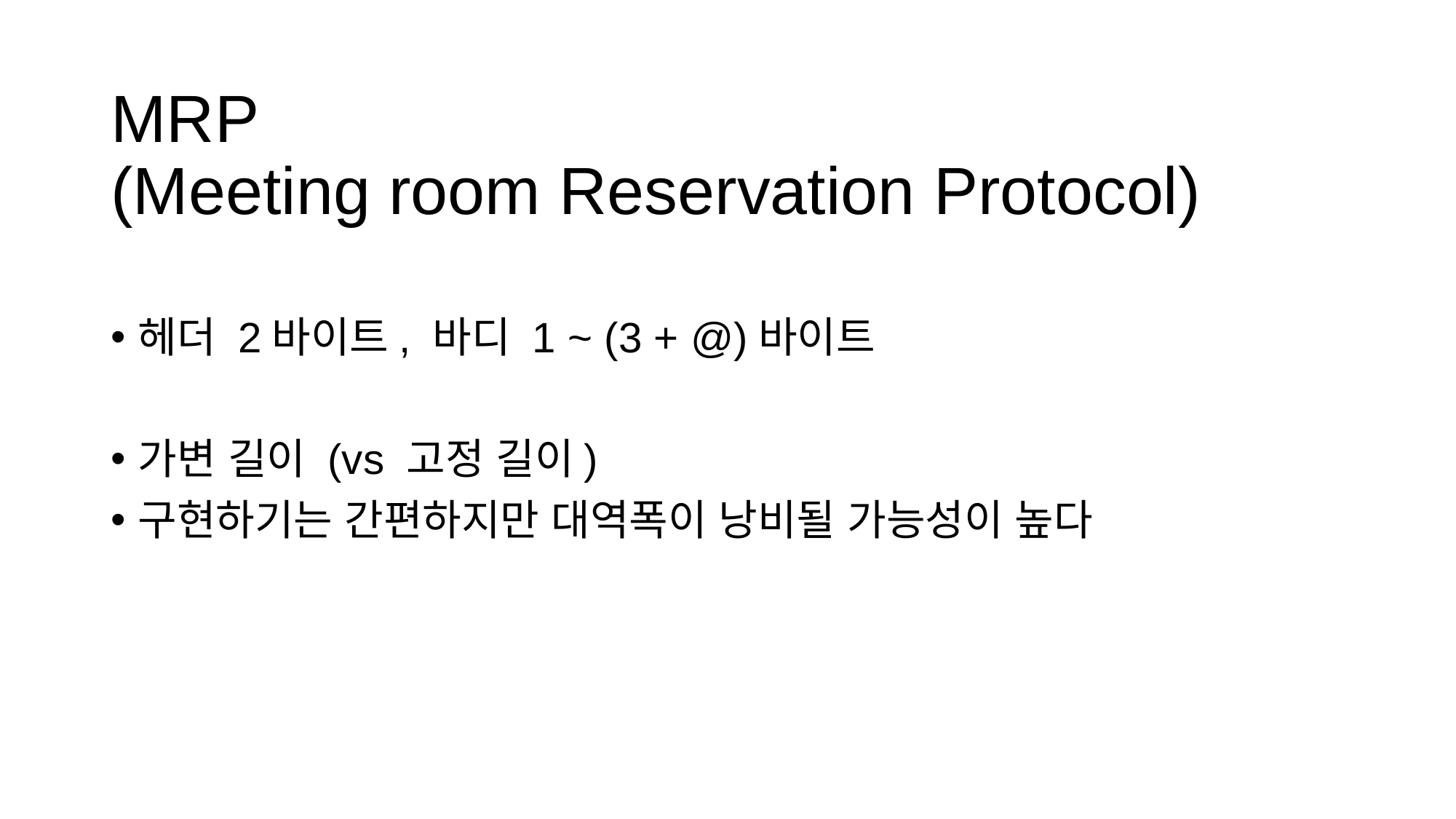

# MRP (Meeting room Reservation Protocol)

헤더 2바이트, 바디 1 ~ (3 + @)바이트

가변 길이 (vs 고정 길이)
구현하기는 간편하지만 대역폭이 낭비될 가능성이 높다